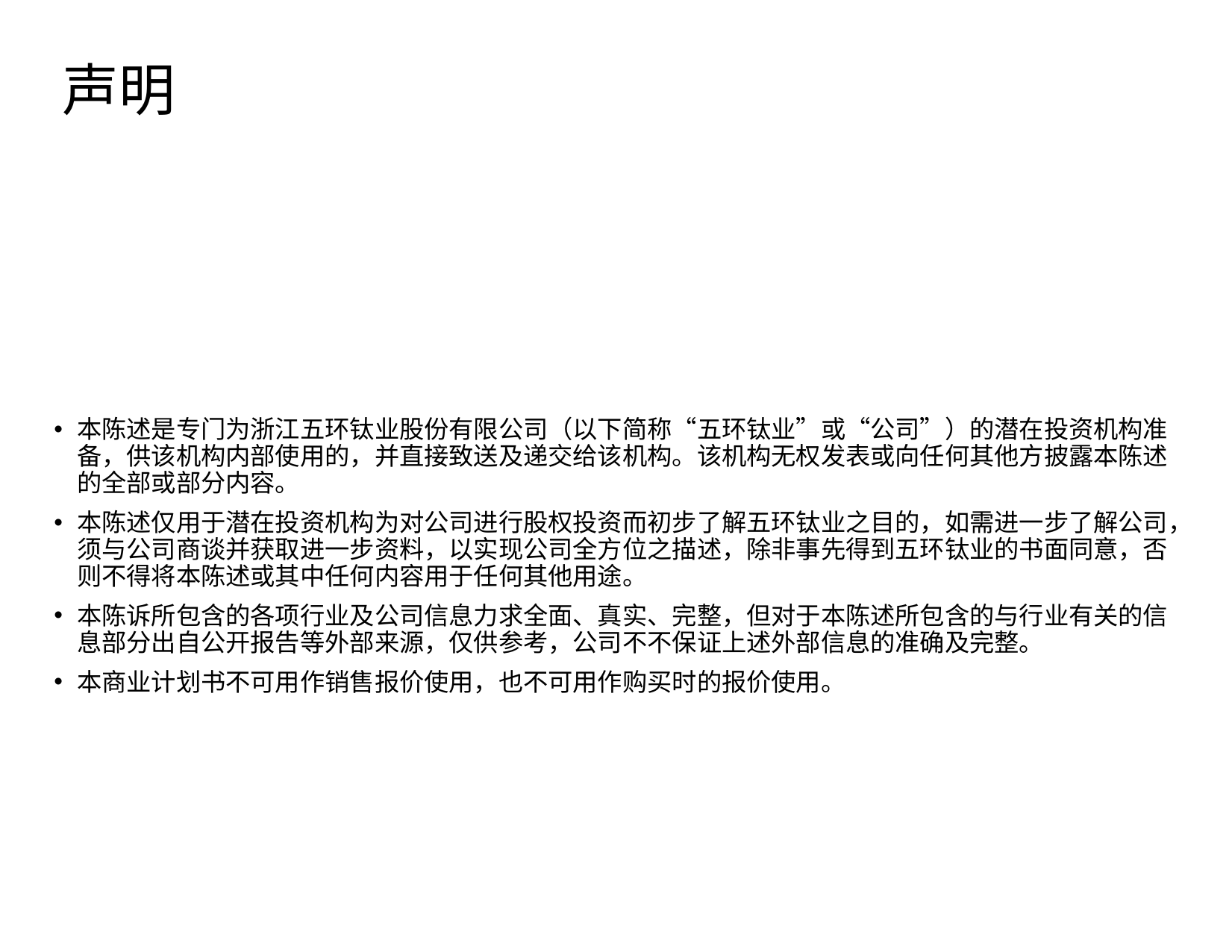

# 声明

本陈述是专门为浙江五环钛业股份有限公司（以下简称“五环钛业”或“公司”）的潜在投资机构准备，供该机构内部使用的，并直接致送及递交给该机构。该机构无权发表或向任何其他方披露本陈述的全部或部分内容。
本陈述仅用于潜在投资机构为对公司进行股权投资而初步了解五环钛业之目的，如需进一步了解公司，须与公司商谈并获取进一步资料，以实现公司全方位之描述，除非事先得到五环钛业的书面同意，否则不得将本陈述或其中任何内容用于任何其他用途。
本陈诉所包含的各项行业及公司信息力求全面、真实、完整，但对于本陈述所包含的与行业有关的信息部分出自公开报告等外部来源，仅供参考，公司不不保证上述外部信息的准确及完整。
本商业计划书不可用作销售报价使用，也不可用作购买时的报价使用。